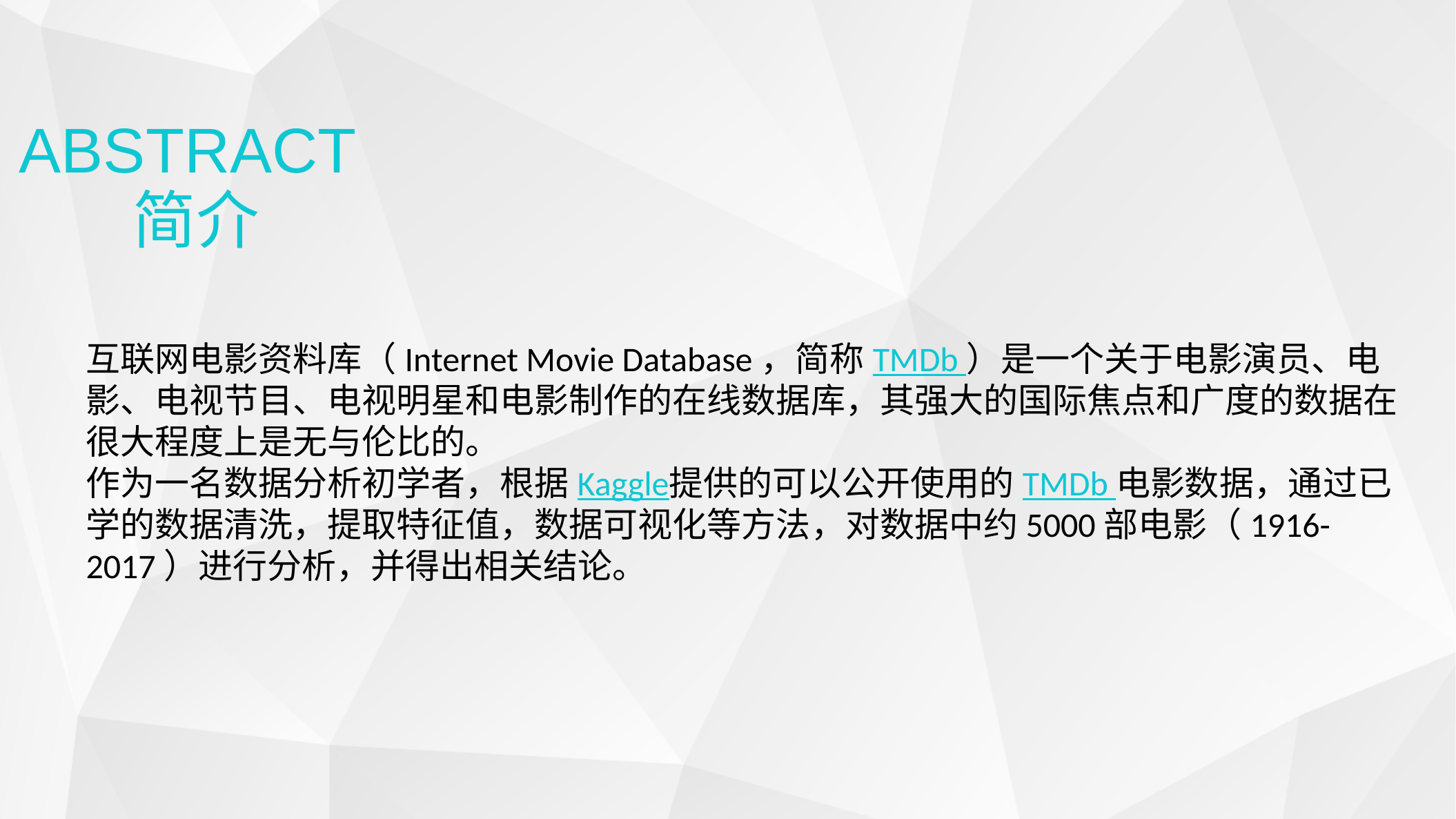

ABSTRACT
简介
互联网电影资料库（Internet Movie Database，简称TMDb ）是一个关于电影演员、电影、电视节目、电视明星和电影制作的在线数据库，其强大的国际焦点和广度的数据在很大程度上是无与伦比的。
作为一名数据分析初学者，根据Kaggle提供的可以公开使用的TMDb 电影数据，通过已学的数据清洗，提取特征值，数据可视化等方法，对数据中约5000部电影（1916-2017）进行分析，并得出相关结论。